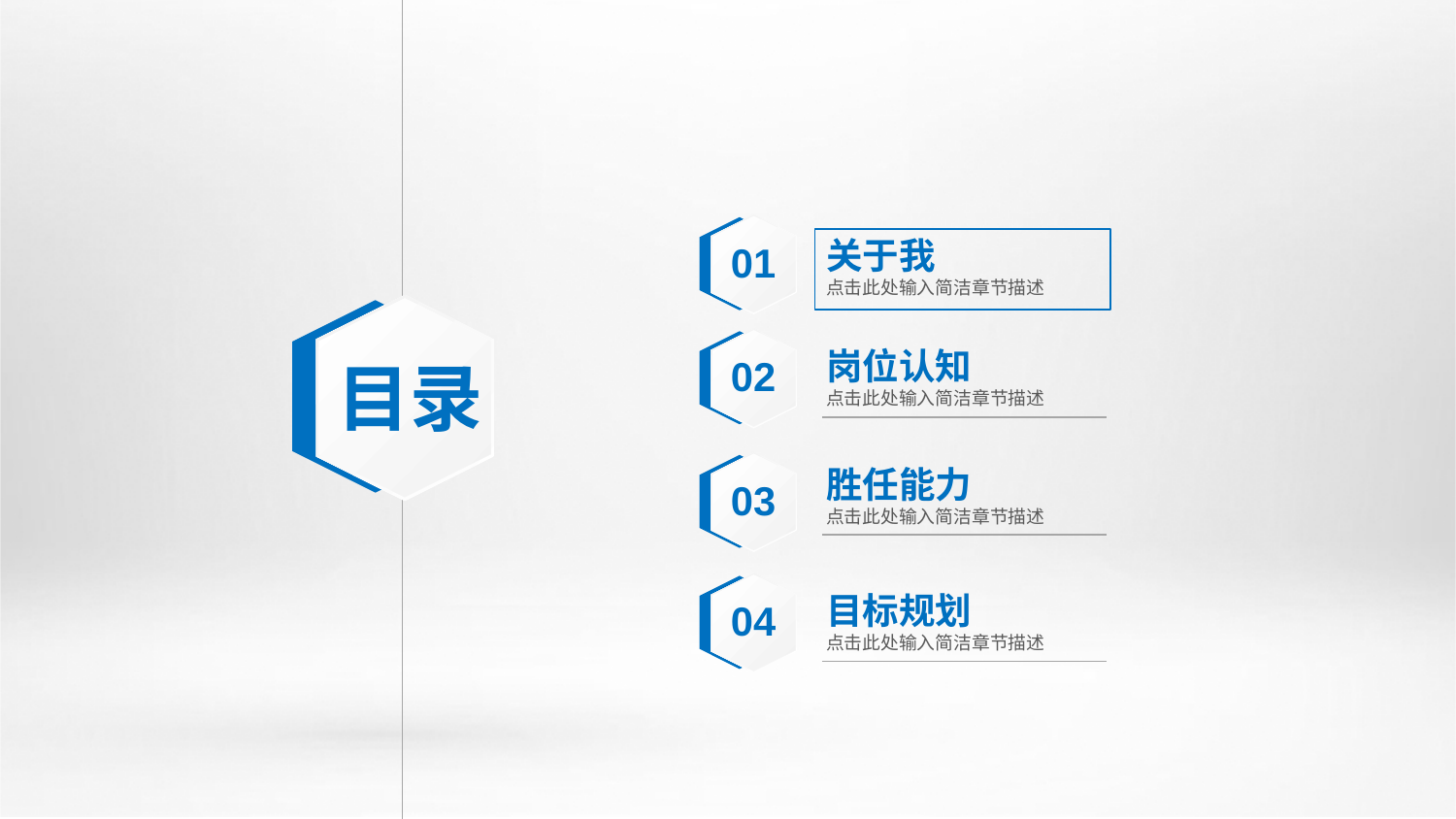

01
关于我
点击此处输入简洁章节描述

02
岗位认知
点击此处输入简洁章节描述
目录

03
胜任能力
点击此处输入简洁章节描述

04
目标规划
点击此处输入简洁章节描述